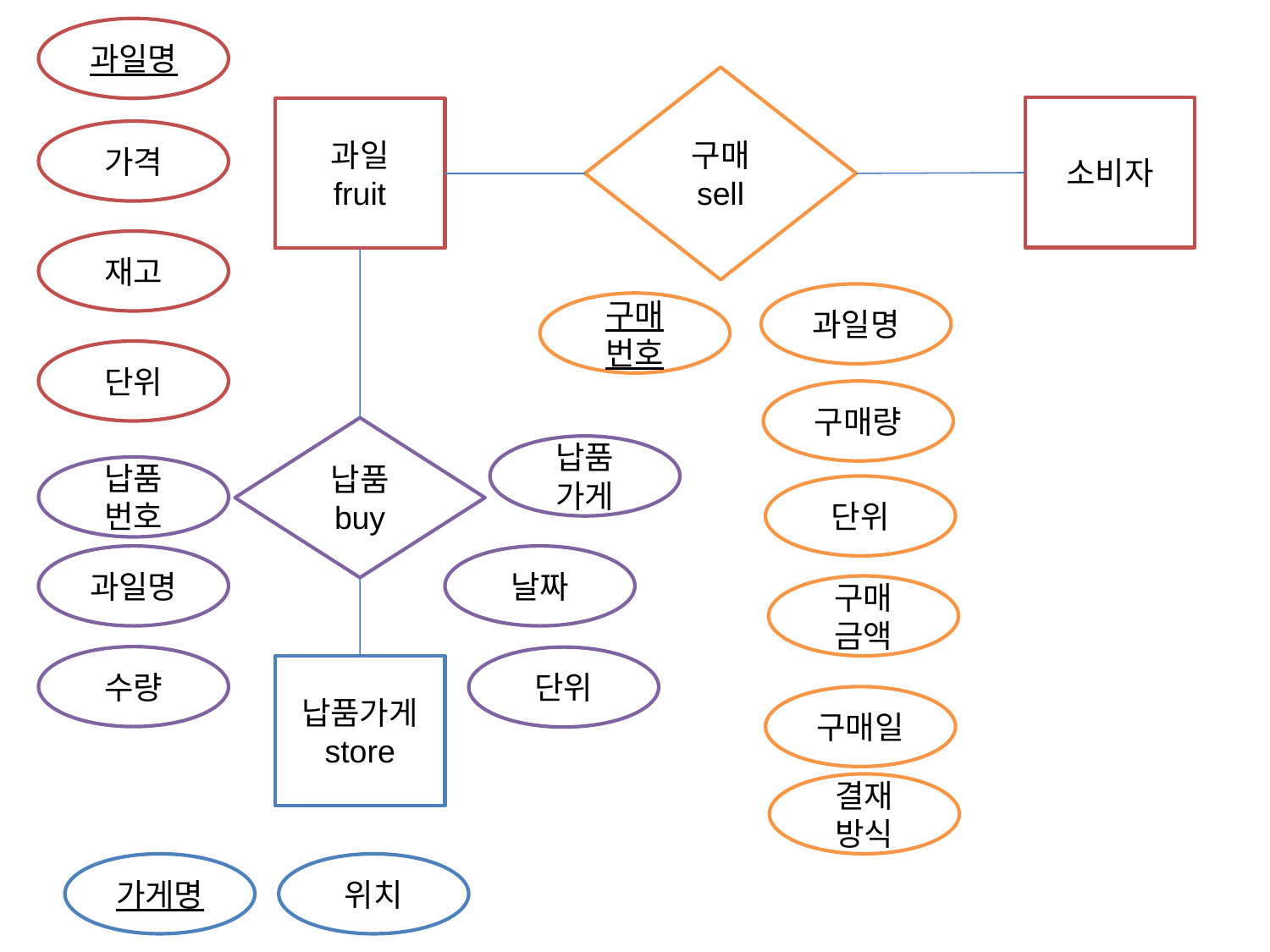

과일명
구매
sell
소비자
과일
fruit
가격
재고
과일명
구매
번호
단위
구매량
납품
buy
납품
가게
납품
번호
단위
과일명
날짜
구매
금액
수량
단위
납품가게
store
구매일
결재
방식
가게명
위치